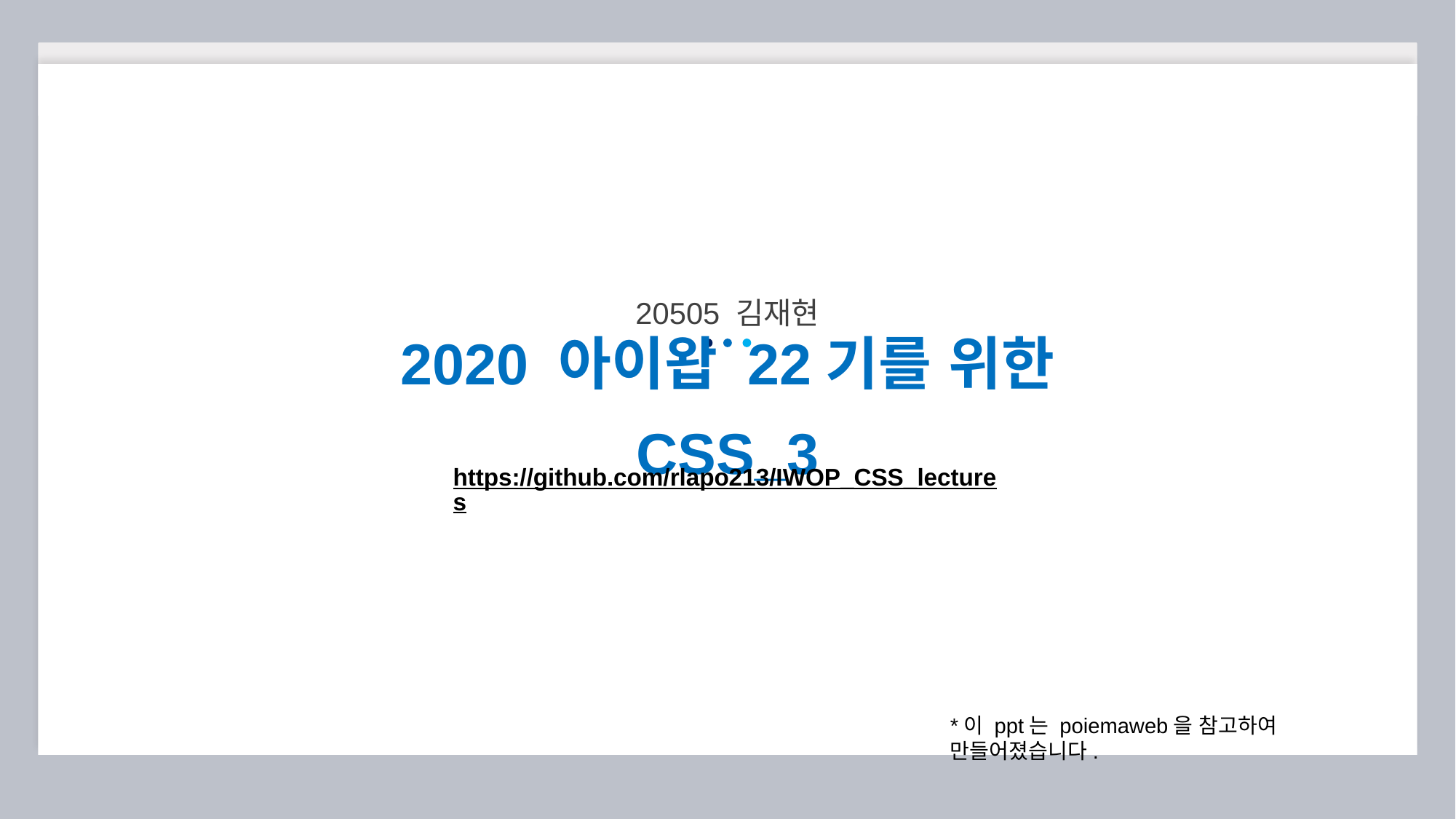

20505 김재현

2020 아이왑 22기를 위한 CSS_3
https://github.com/rlapo213/IWOP_CSS_lectures
*이 ppt는 poiemaweb을 참고하여 만들어졌습니다.